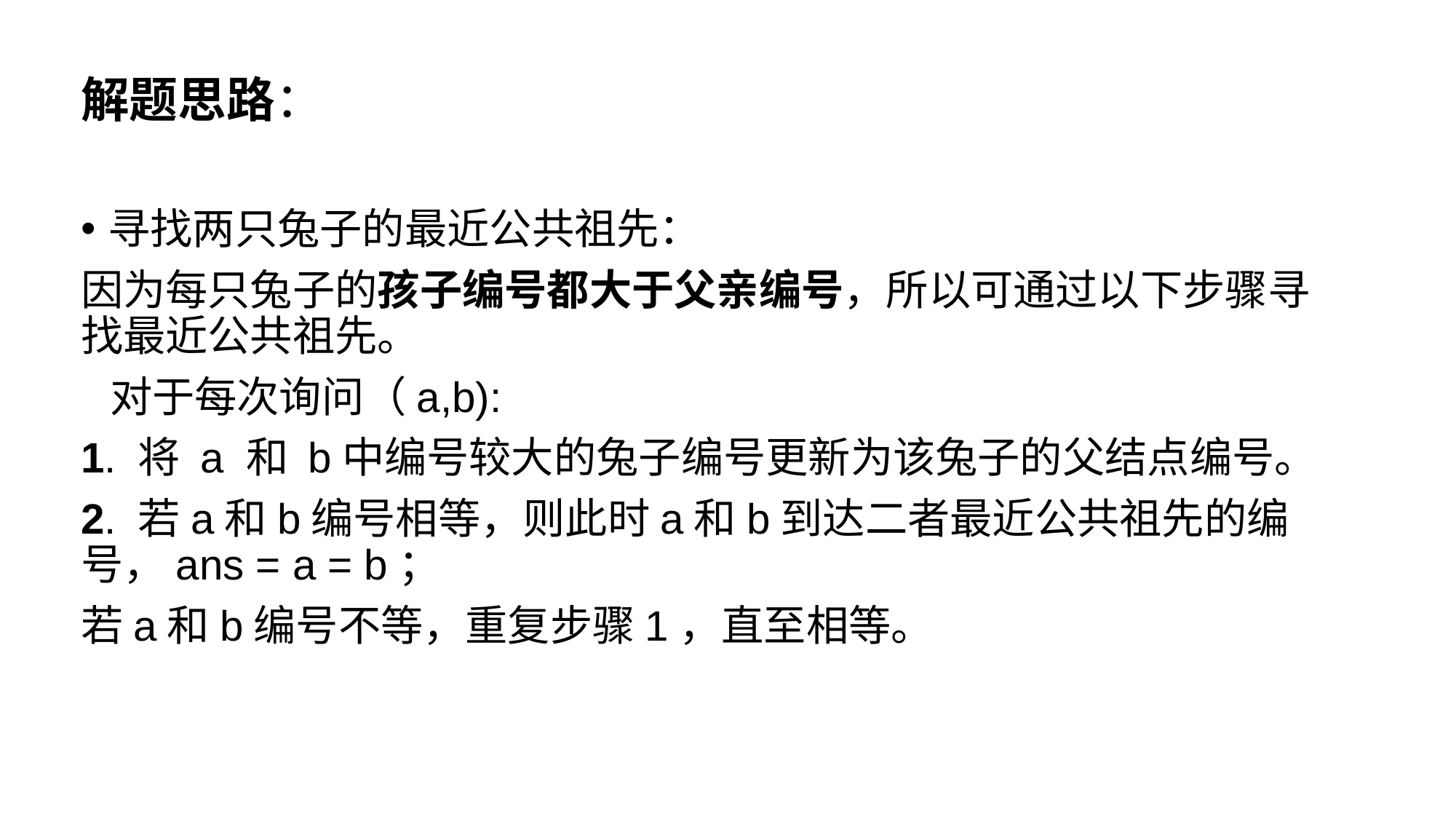

# 解题思路：
寻找两只兔子的最近公共祖先：
因为每只兔子的孩子编号都大于父亲编号，所以可通过以下步骤寻找最近公共祖先。
  对于每次询问（a,b):
1. 将 a 和 b中编号较大的兔子编号更新为该兔子的父结点编号。
2. 若a和b编号相等，则此时a和b到达二者最近公共祖先的编号，ans = a = b；
若a和b编号不等，重复步骤1，直至相等。